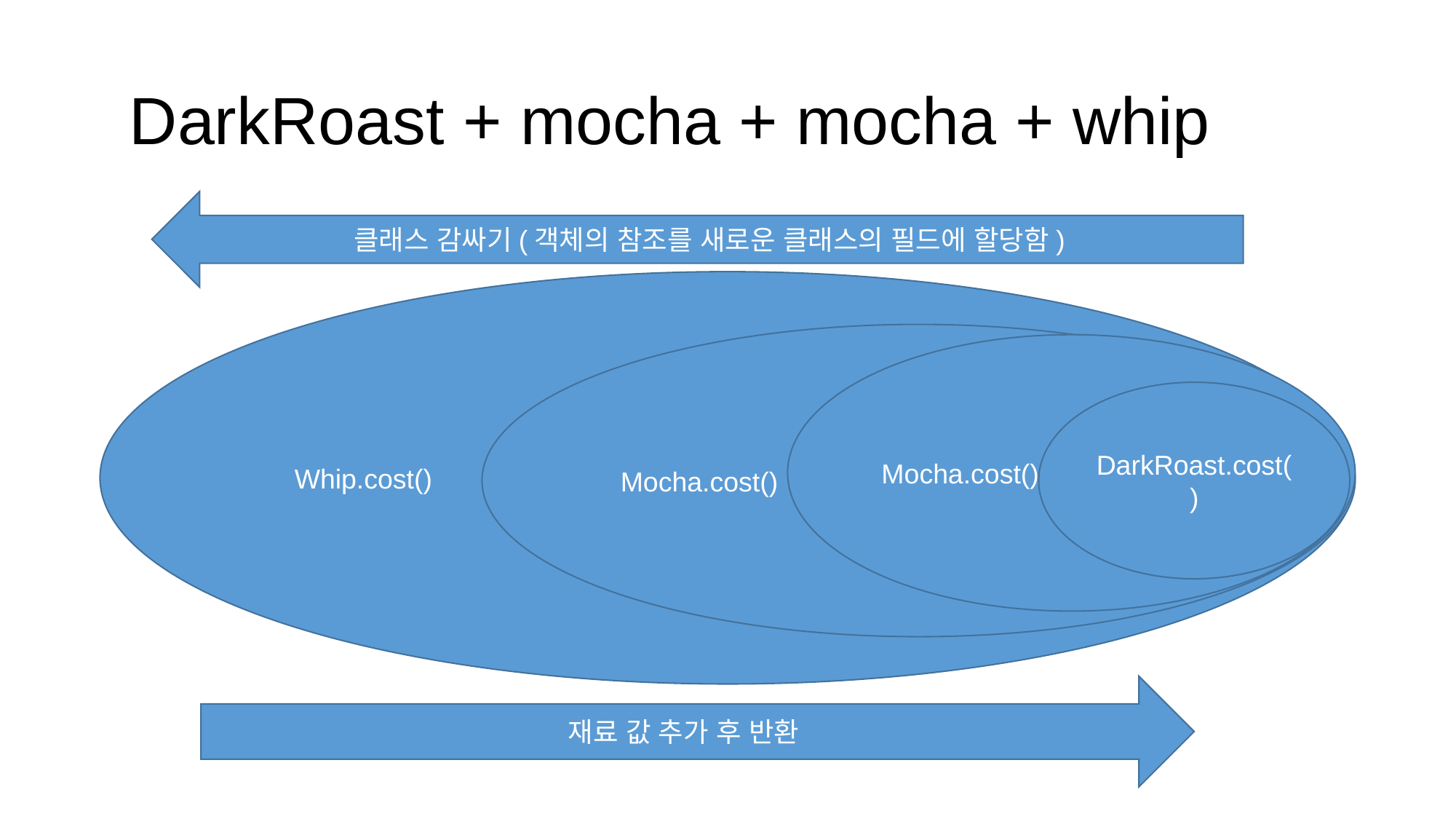

# DarkRoast + mocha + mocha + whip
클래스 감싸기(객체의 참조를 새로운 클래스의 필드에 할당함)
Whip.cost()
Mocha.cost()
Mocha.cost()
DarkRoast.cost()
재료 값 추가 후 반환